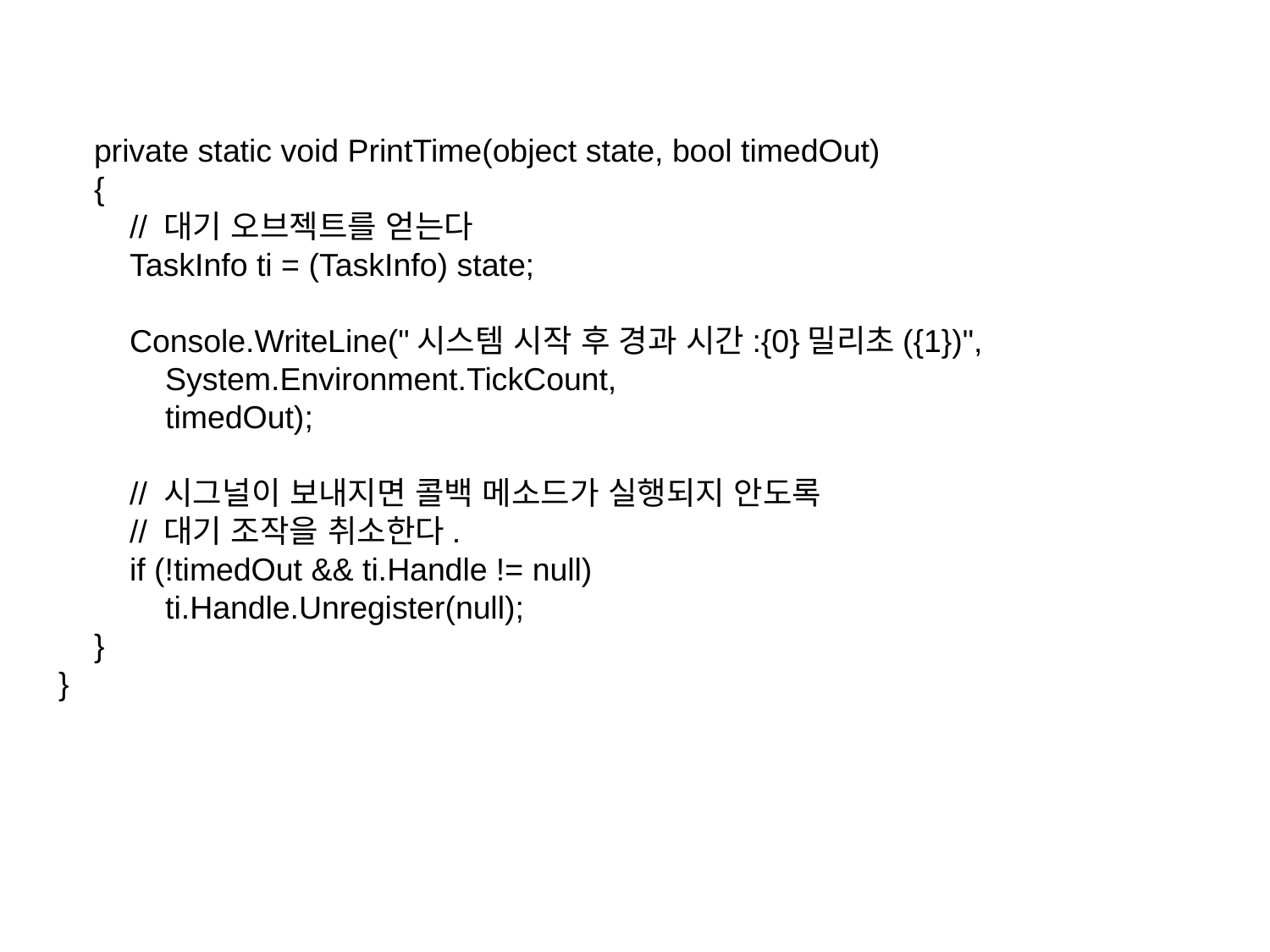

private static void PrintTime(object state, bool timedOut)
    {
        // 대기 오브젝트를 얻는다
        TaskInfo ti = (TaskInfo) state;

        Console.WriteLine("시스템 시작 후 경과 시간:{0}밀리초({1})",
            System.Environment.TickCount,
            timedOut);

        // 시그널이 보내지면 콜백 메소드가 실행되지 안도록
        // 대기 조작을 취소한다.
        if (!timedOut && ti.Handle != null)
            ti.Handle.Unregister(null);
    }
}